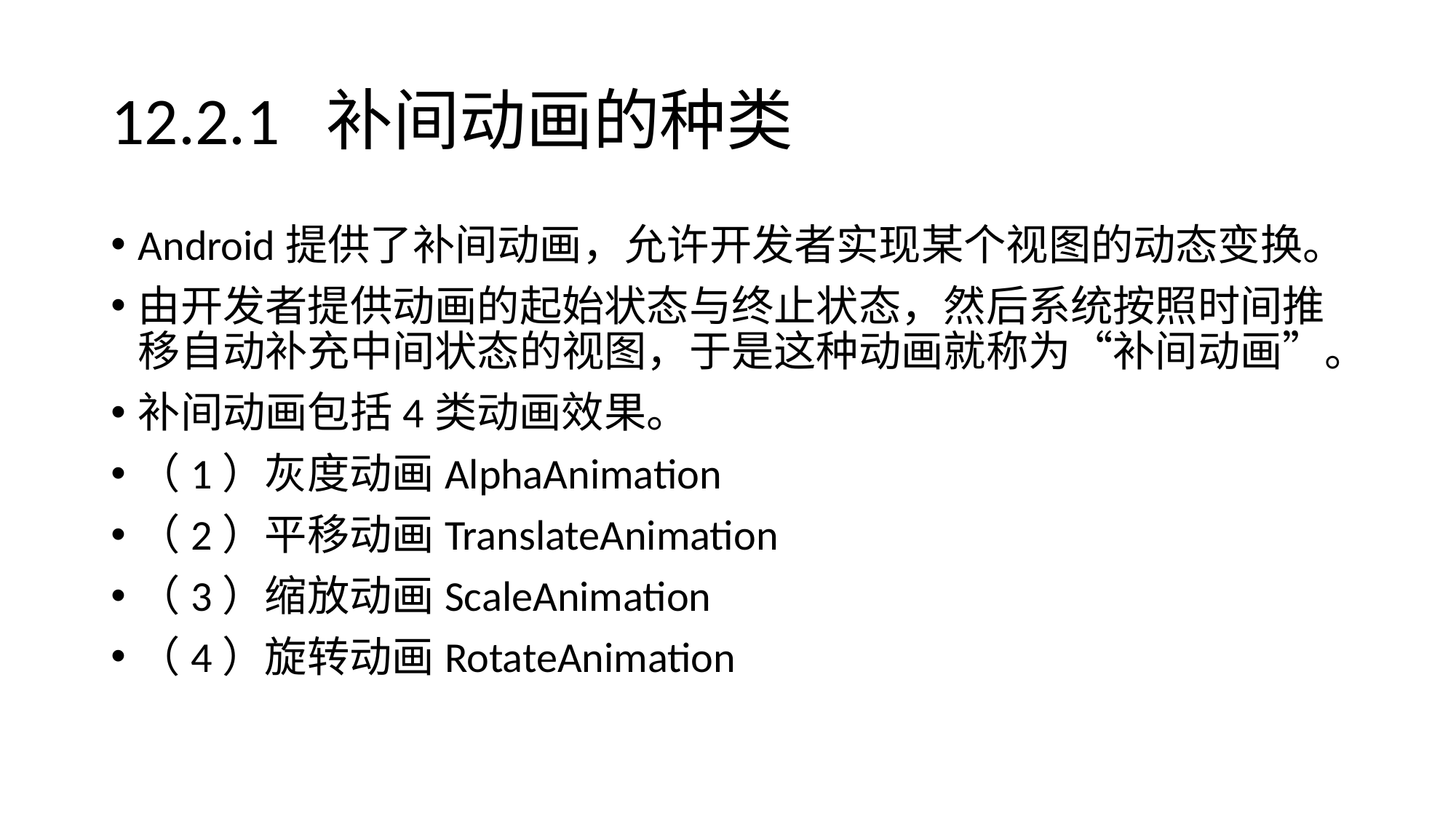

# 12.2.1  补间动画的种类
Android提供了补间动画，允许开发者实现某个视图的动态变换。
由开发者提供动画的起始状态与终止状态，然后系统按照时间推移自动补充中间状态的视图，于是这种动画就称为“补间动画”。
补间动画包括4类动画效果。
（1）灰度动画AlphaAnimation
（2）平移动画TranslateAnimation
（3）缩放动画ScaleAnimation
（4）旋转动画RotateAnimation